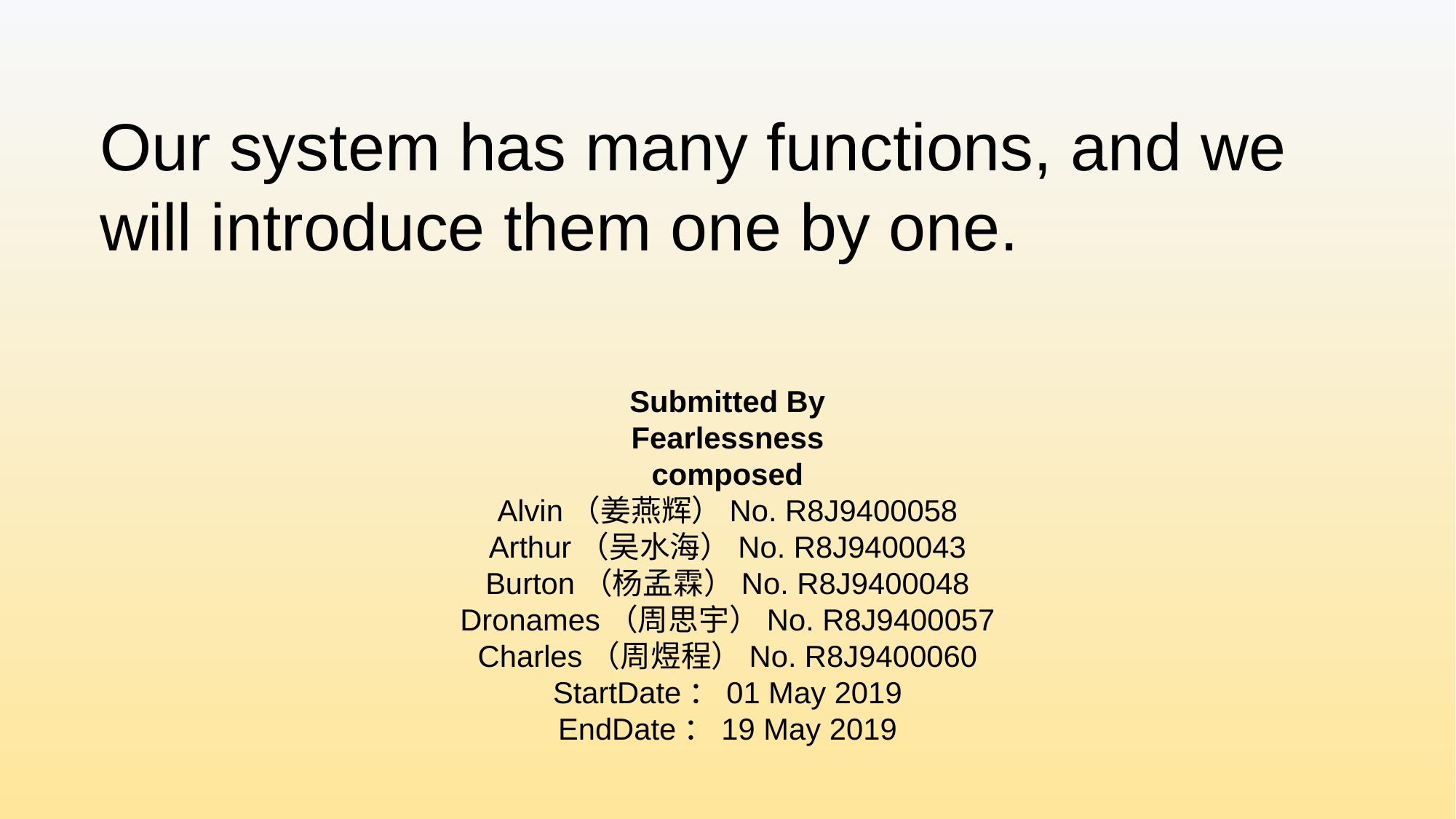

Our system has many functions, and we will introduce them one by one.
Submitted By
Fearlessness
composed
Alvin（姜燕辉）No. R8J9400058
Arthur（吴水海）No. R8J9400043
Burton（杨孟霖）No. R8J9400048
Dronames（周思宇）No. R8J9400057
Charles（周煜程）No. R8J9400060
StartDate：01 May 2019
EndDate：19 May 2019